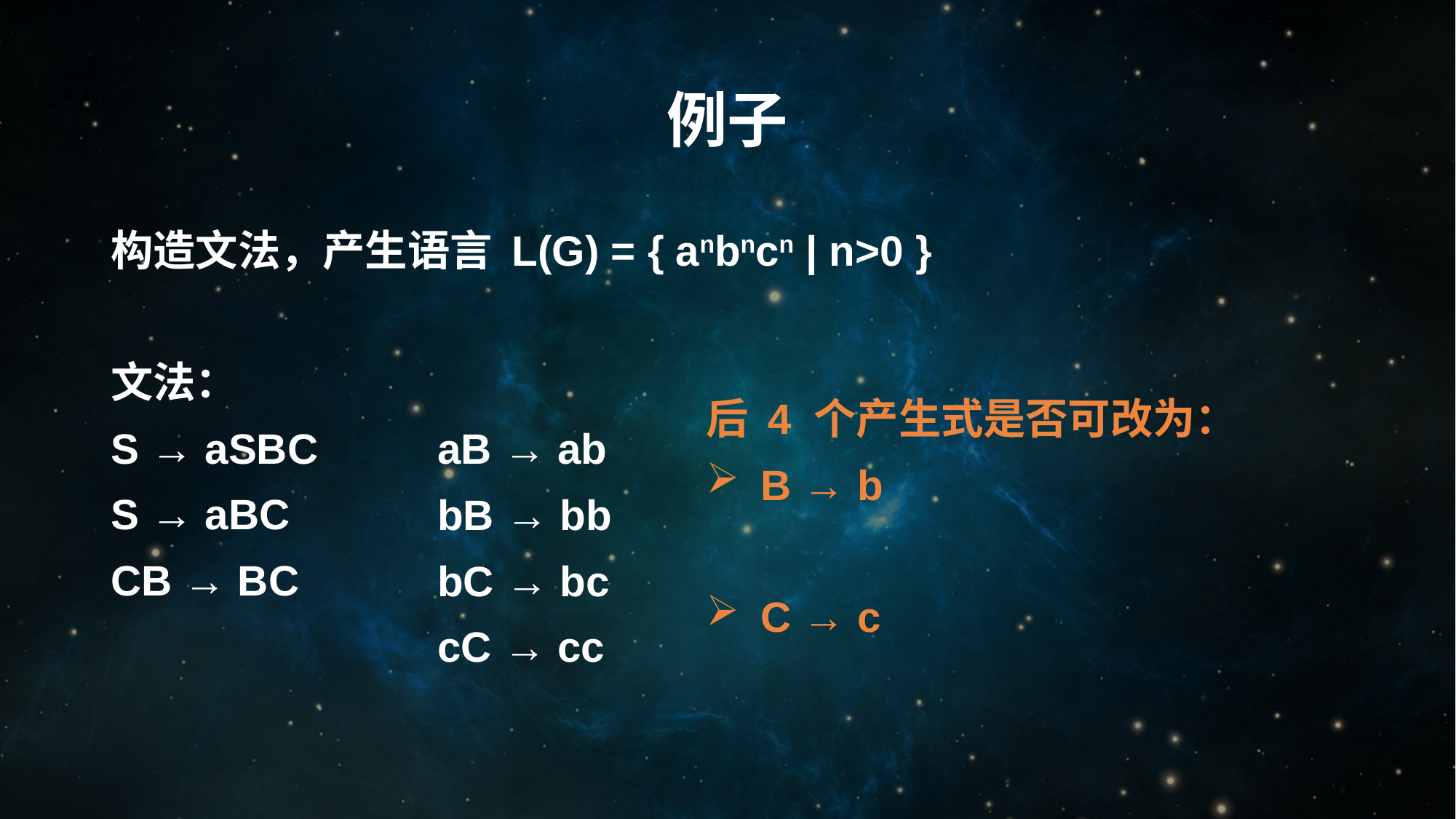

# 例子
构造文法，产生语言 L(G) = { anbncn | n>0 }

文法：
S → aSBC
S → aBC
CB → BC

aB → ab
bB → bb
bC → bc
cC → cc

后 4 个产生式是否可改为：
B → b

C → c